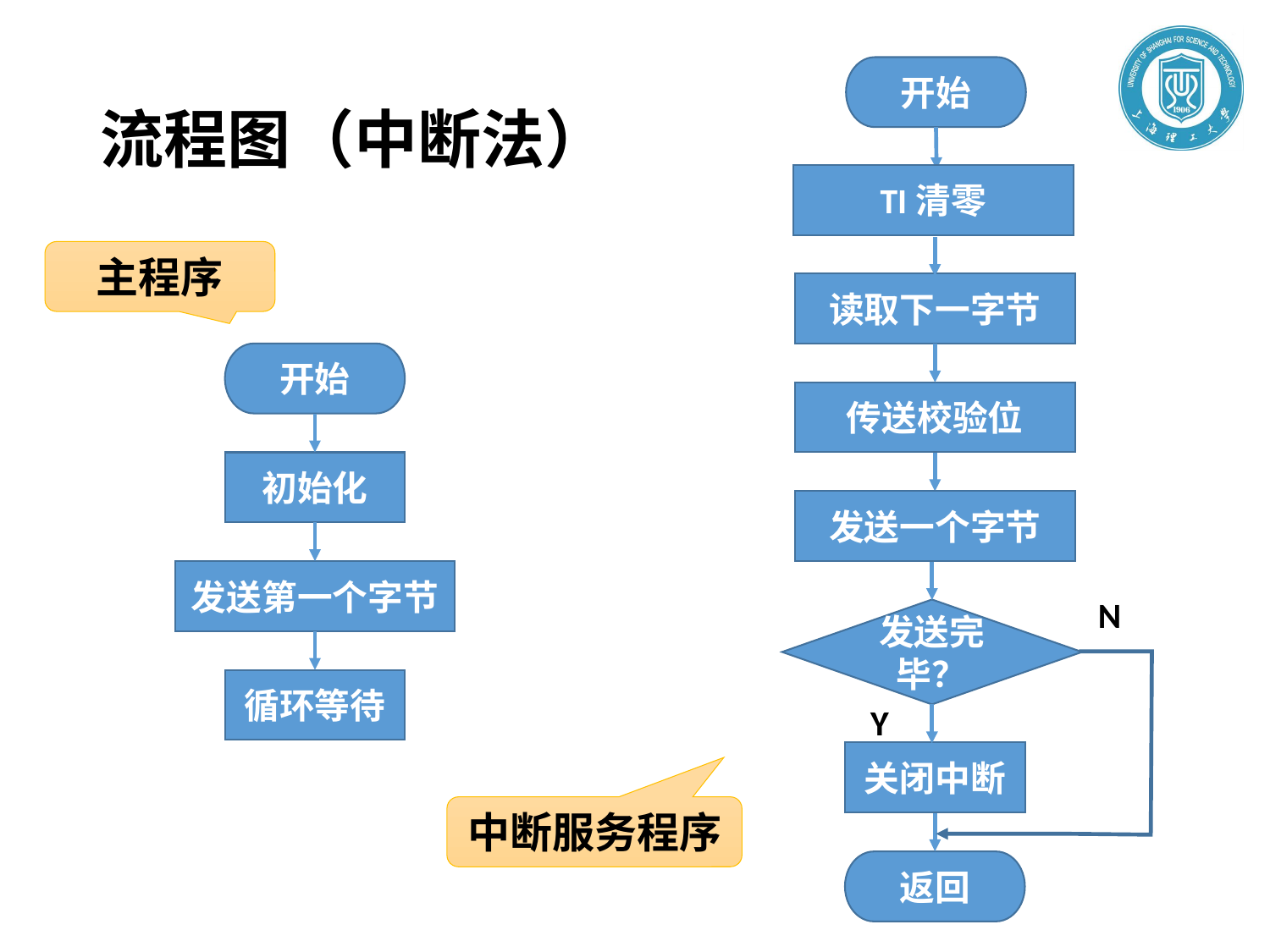

# 流程图（中断法）
开始
TI清零
读取下一字节
传送校验位
发送一个字节
主程序
开始
初始化
发送第一个字节
循环等待
发送完毕？
N

Y
关闭中断
中断服务程序
返回